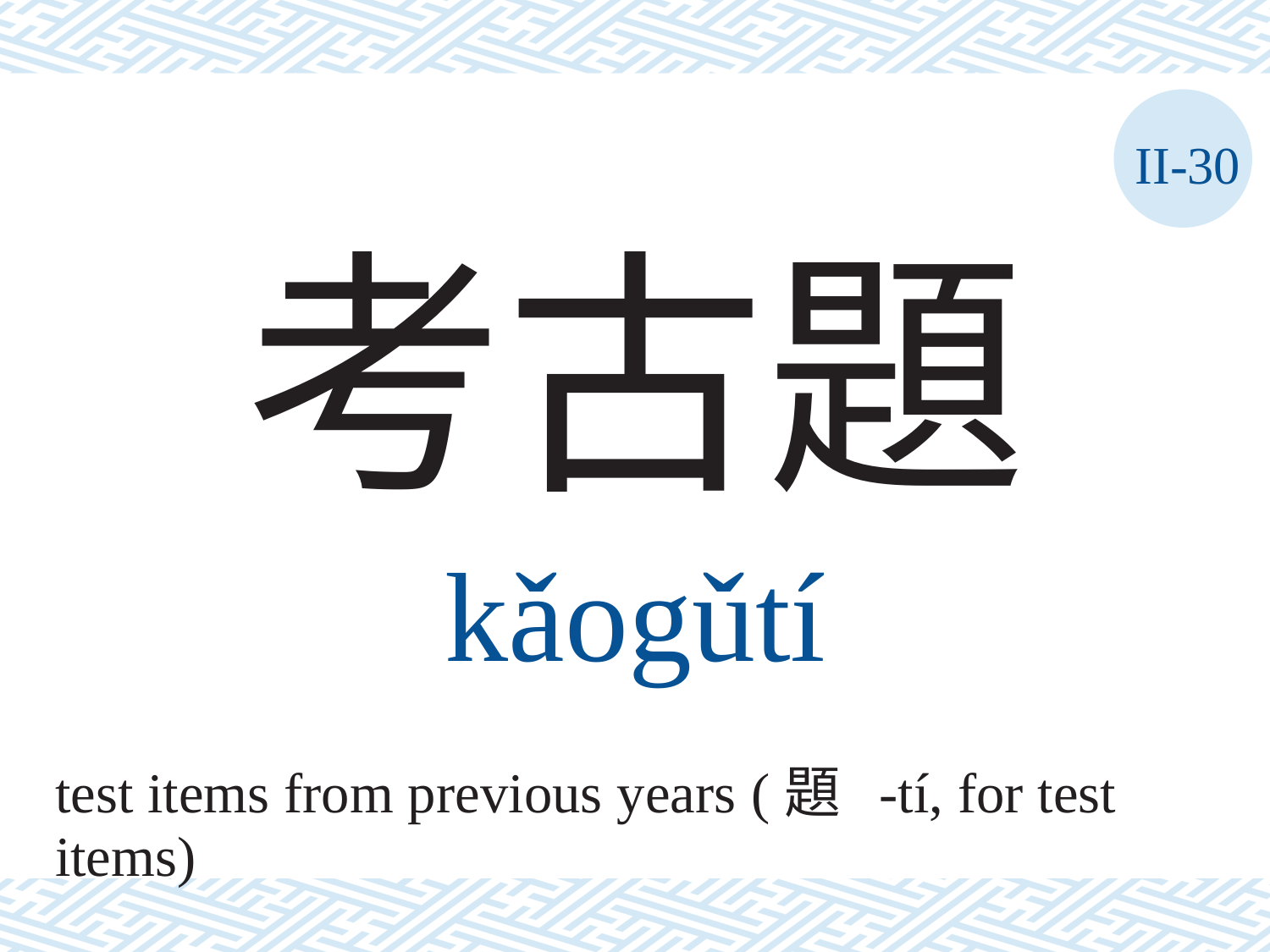

II-30
考古題
kǎogǔtí
test items from previous years (題  -tí, for test
items)